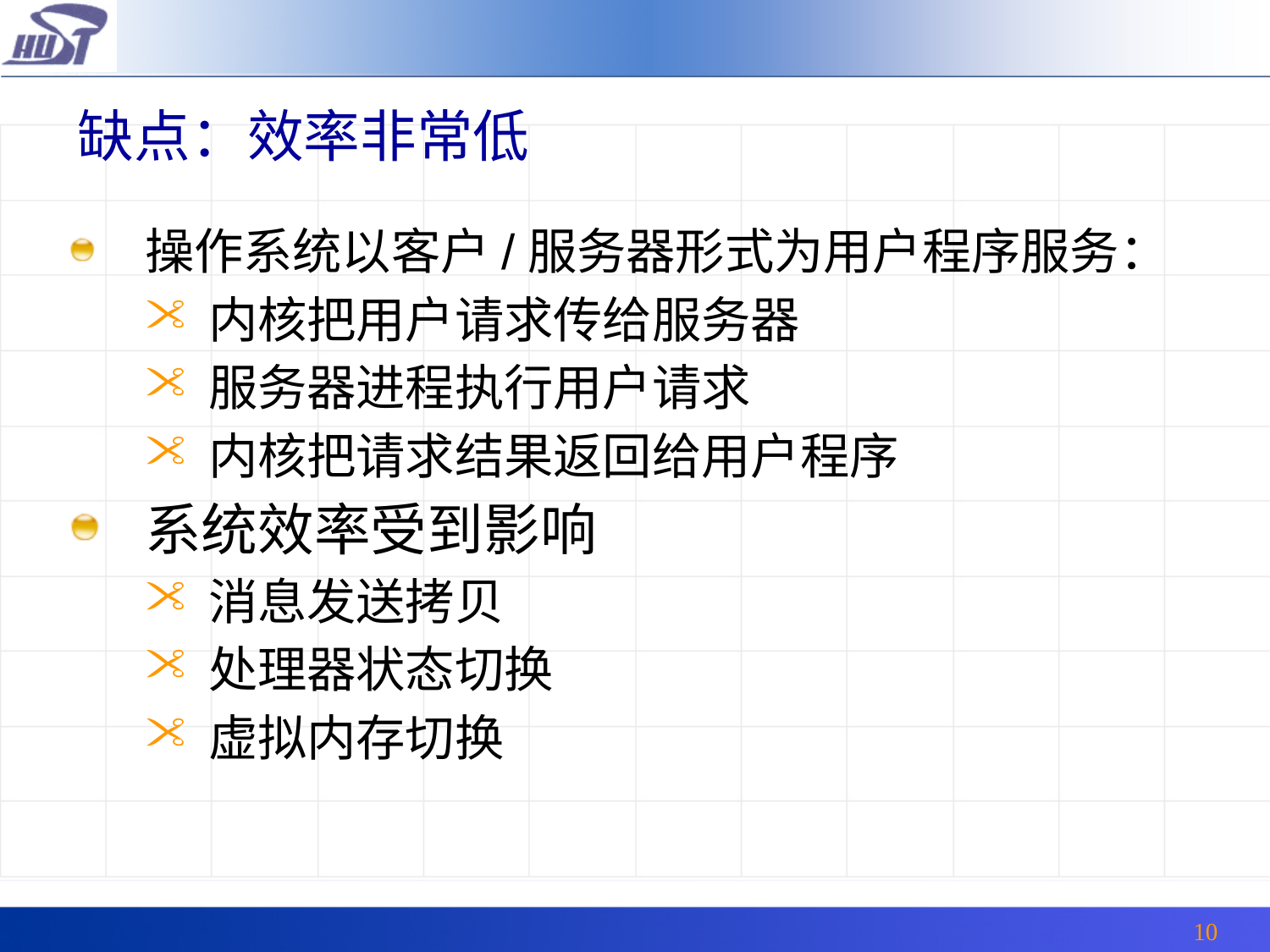

# 缺点：效率非常低
操作系统以客户/服务器形式为用户程序服务：
内核把用户请求传给服务器
服务器进程执行用户请求
内核把请求结果返回给用户程序
系统效率受到影响
消息发送拷贝
处理器状态切换
虚拟内存切换
10